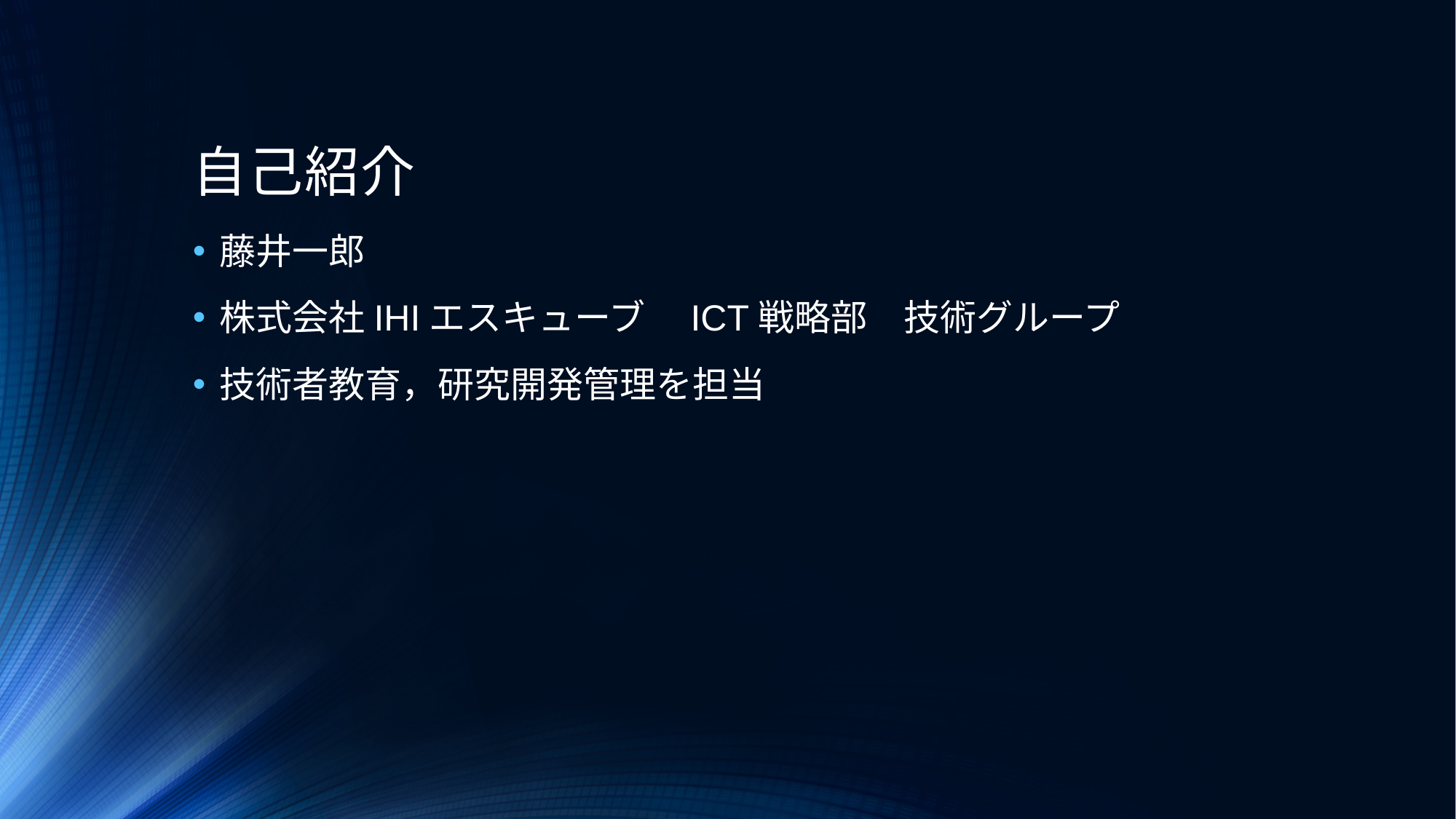

# 自己紹介
藤井一郎
株式会社IHIエスキューブ　ICT戦略部　技術グループ
技術者教育，研究開発管理を担当